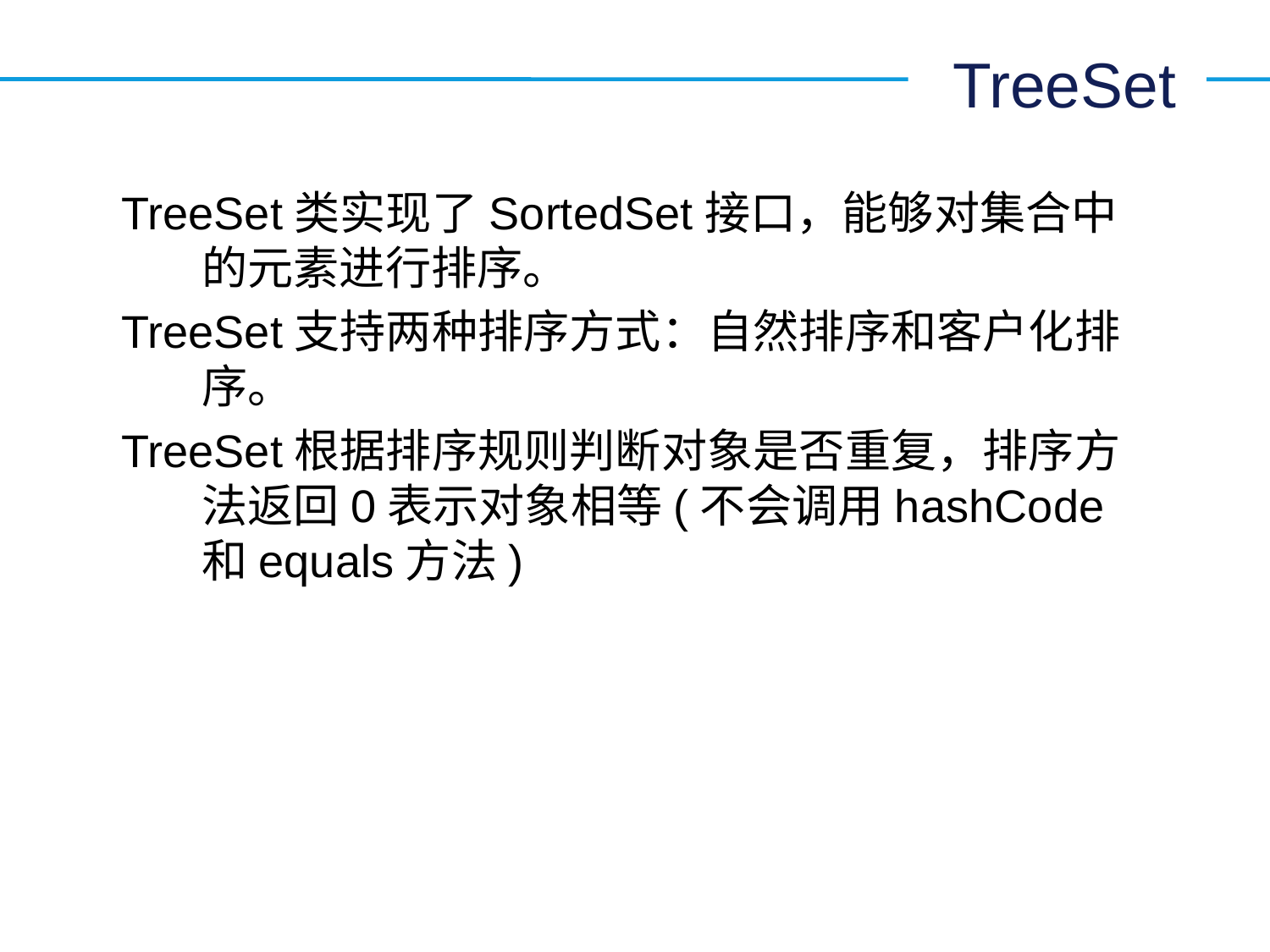

TreeSet
TreeSet类实现了SortedSet接口，能够对集合中的元素进行排序。
TreeSet支持两种排序方式：自然排序和客户化排序。
TreeSet根据排序规则判断对象是否重复，排序方法返回0表示对象相等(不会调用hashCode和equals方法)